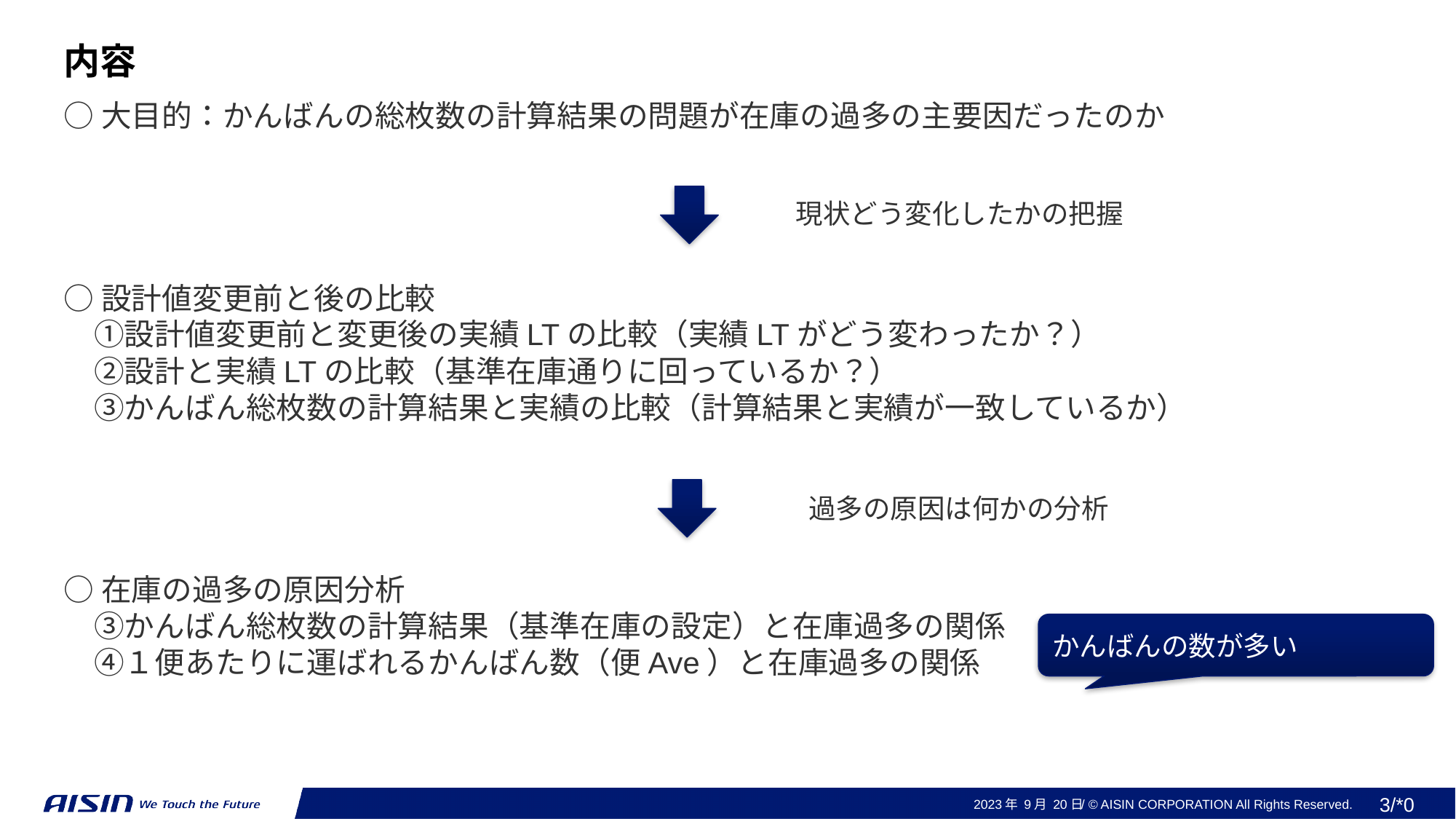

内容
○大目的：かんばんの総枚数の計算結果の問題が在庫の過多の主要因だったのか

○設計値変更前と後の比較
　①設計値変更前と変更後の実績LTの比較（実績LTがどう変わったか？）
　②設計と実績LTの比較（基準在庫通りに回っているか？）
　③かんばん総枚数の計算結果と実績の比較（計算結果と実績が一致しているか）

○在庫の過多の原因分析
　③かんばん総枚数の計算結果（基準在庫の設定）と在庫過多の関係
　④１便あたりに運ばれるかんばん数（便Ave）と在庫過多の関係

現状どう変化したかの把握

過多の原因は何かの分析
かんばんの数が多い
2023年 9月 20日